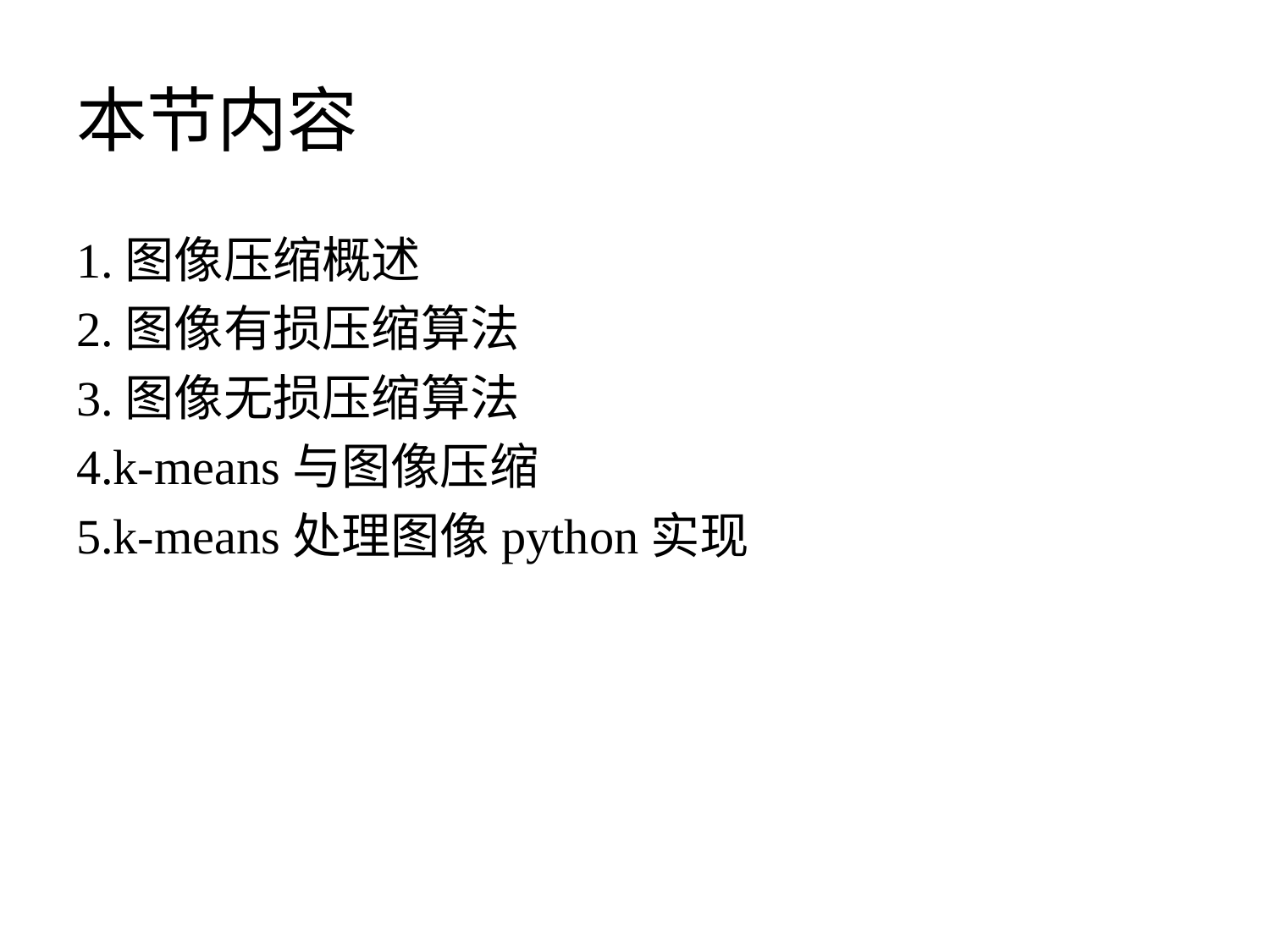

# 本节内容
1.图像压缩概述
2.图像有损压缩算法
3.图像无损压缩算法
4.k-means与图像压缩
5.k-means处理图像python实现